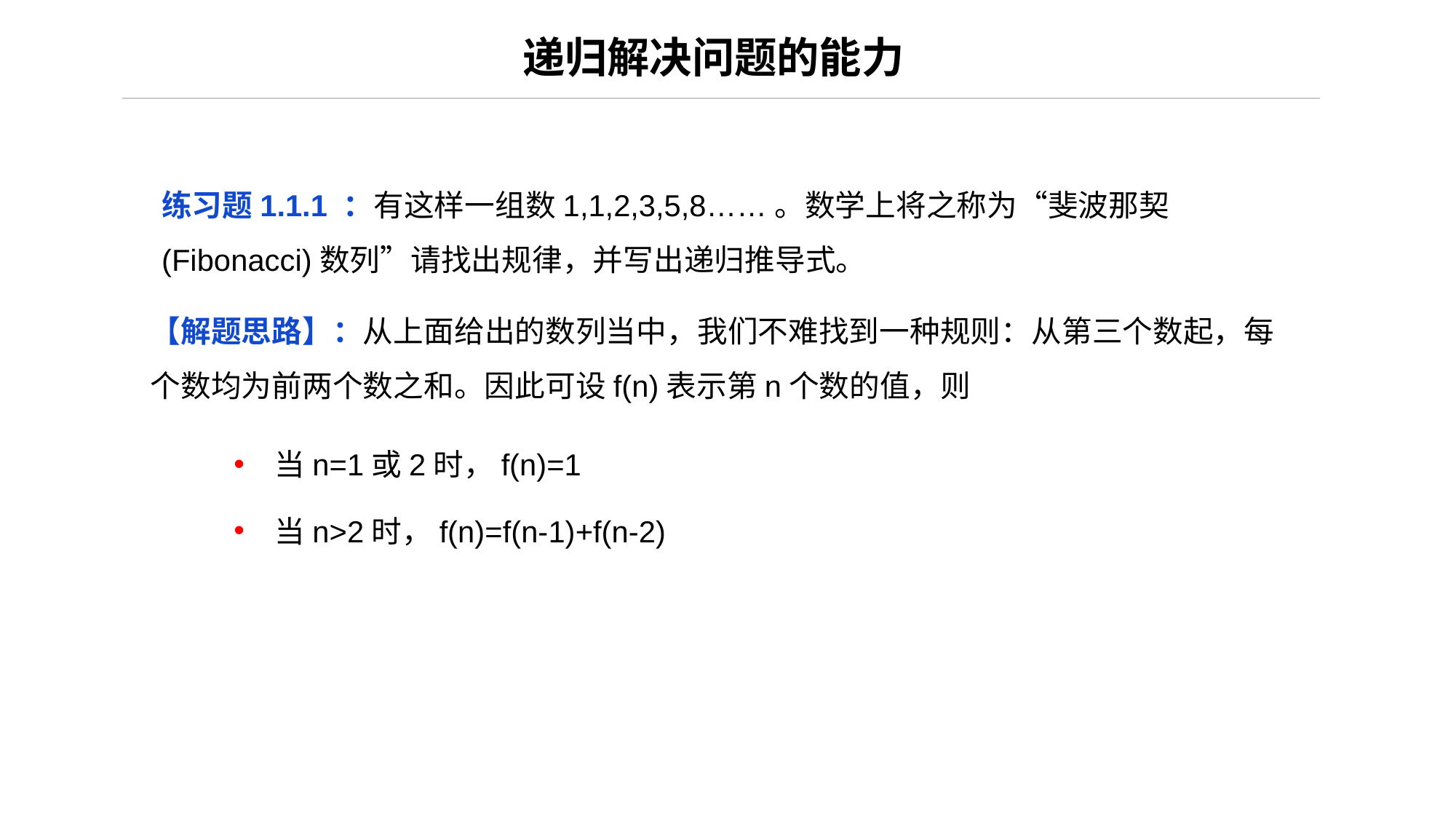

递归解决问题的能力
练习题1.1.1 ：有这样一组数1,1,2,3,5,8……。数学上将之称为“斐波那契(Fibonacci)数列”请找出规律，并写出递归推导式。
【解题思路】：从上面给出的数列当中，我们不难找到一种规则：从第三个数起，每个数均为前两个数之和。因此可设f(n)表示第n个数的值，则
当n=1或2时，f(n)=1
当n>2时，f(n)=f(n-1)+f(n-2)